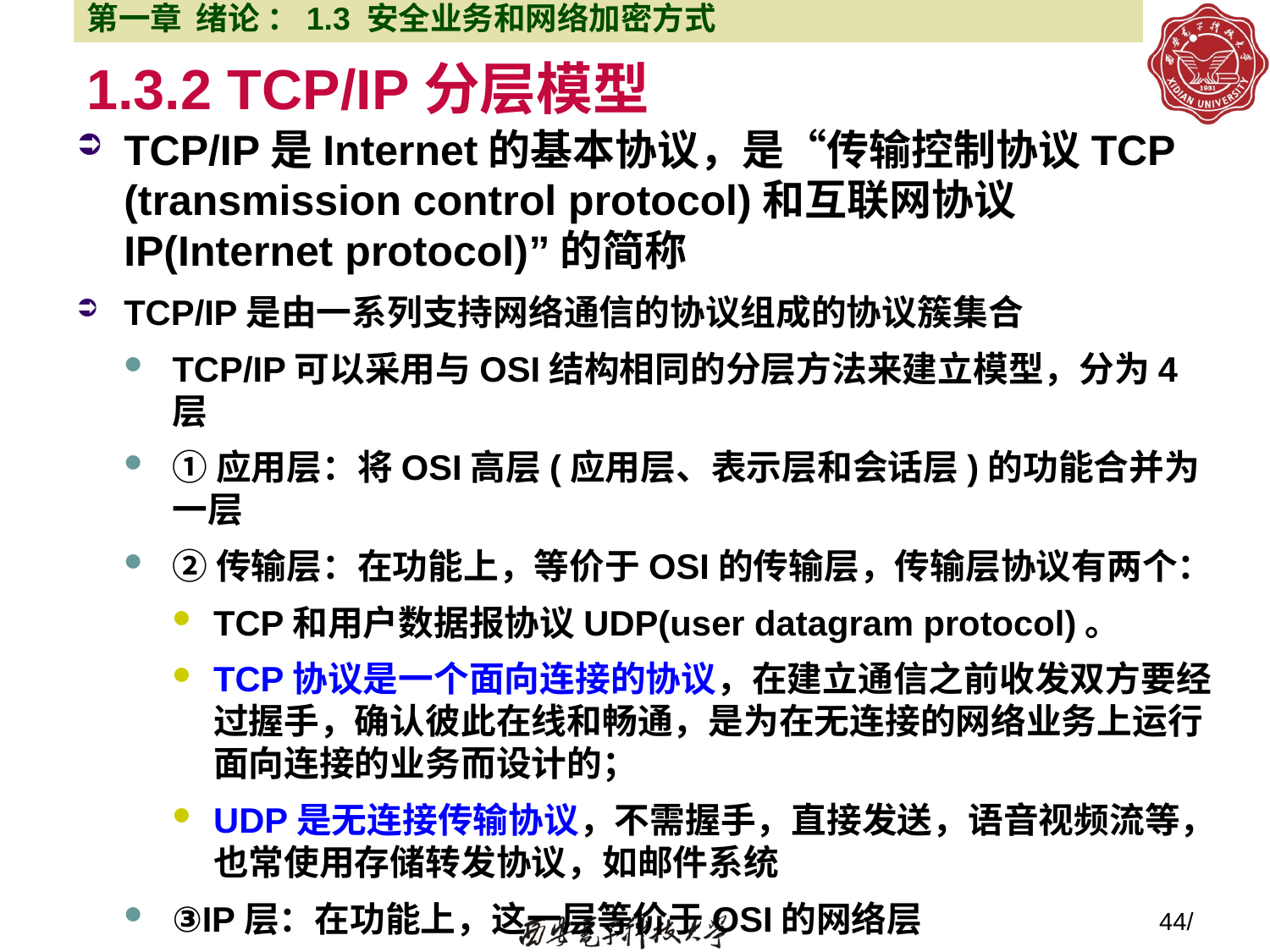

第一章  绪论 ：1.3 安全业务和网络加密方式
# 1.3.2 TCP/IP分层模型
TCP/IP是Internet的基本协议，是“传输控制协议TCP (transmission control protocol)和互联网协议IP(Internet protocol)”的简称
TCP/IP是由一系列支持网络通信的协议组成的协议簇集合
TCP/IP可以采用与OSI结构相同的分层方法来建立模型，分为4层
①应用层：将OSI高层(应用层、表示层和会话层)的功能合并为一层
②传输层：在功能上，等价于OSI的传输层，传输层协议有两个：
TCP和用户数据报协议UDP(user datagram protocol)。
TCP协议是一个面向连接的协议，在建立通信之前收发双方要经过握手，确认彼此在线和畅通，是为在无连接的网络业务上运行面向连接的业务而设计的；
UDP是无连接传输协议，不需握手，直接发送，语音视频流等，也常使用存储转发协议，如邮件系统
③IP层：在功能上，这一层等价于OSI的网络层
④接口层：在功能上，这一层等价于OSI的数据链路层和物理层
44/